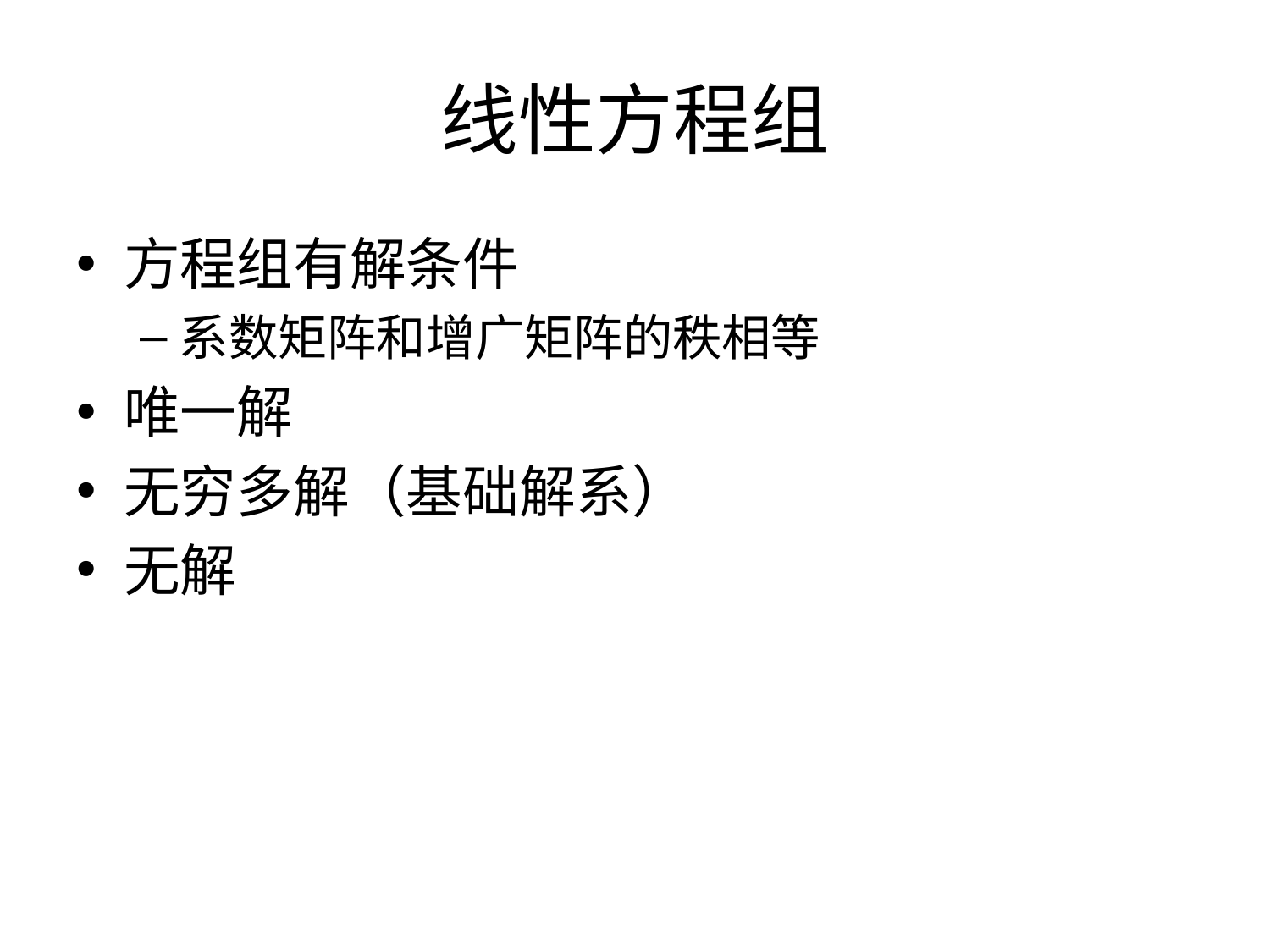

# 线性方程组
方程组有解条件
系数矩阵和增广矩阵的秩相等
唯一解
无穷多解（基础解系）
无解